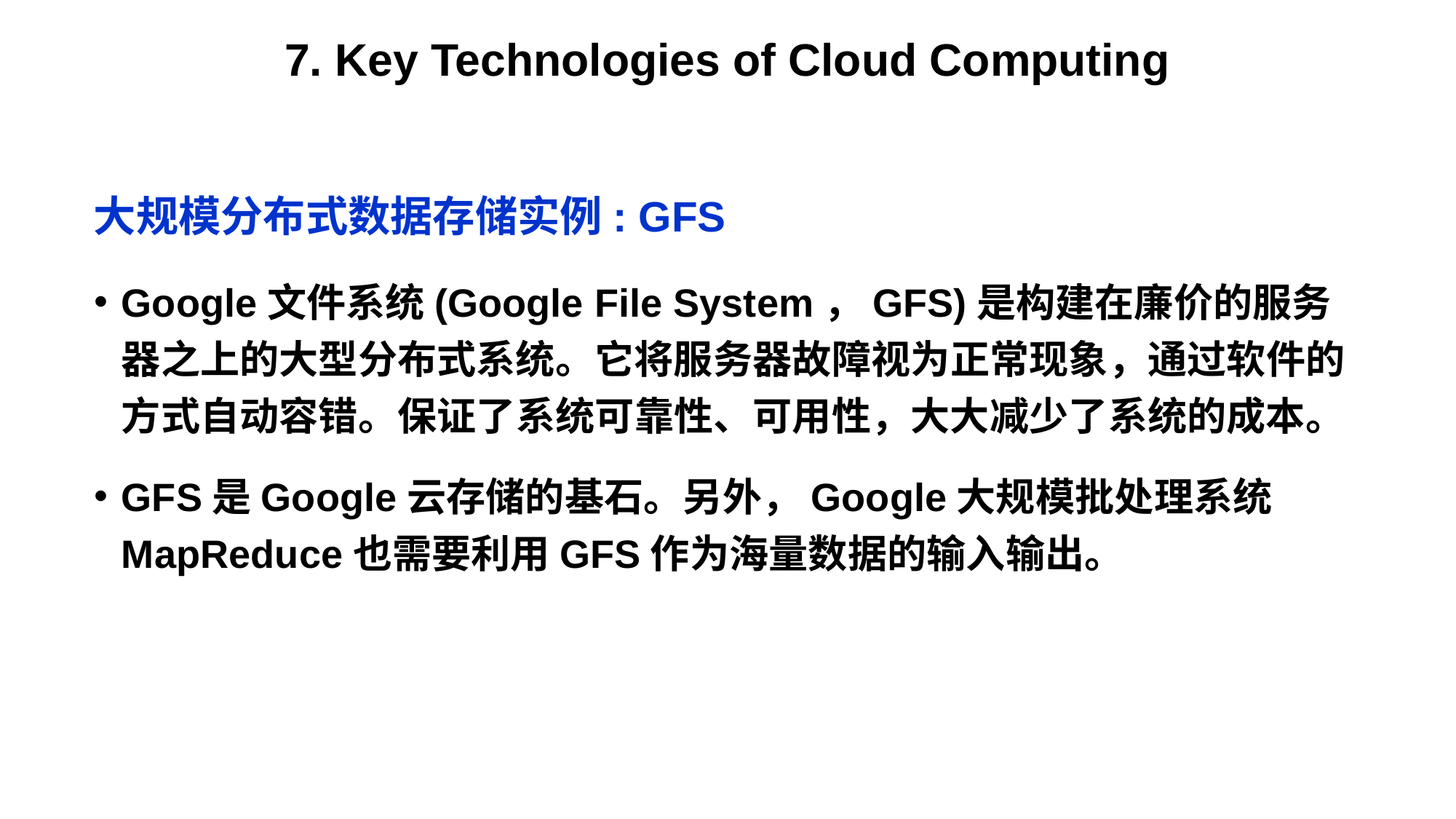

7. Key Technologies of Cloud Computing
大规模分布式数据存储实例: GFS
Google文件系统(Google File System，GFS)是构建在廉价的服务器之上的大型分布式系统。它将服务器故障视为正常现象，通过软件的方式自动容错。保证了系统可靠性、可用性，大大减少了系统的成本。
GFS是Google云存储的基石。另外，Google大规模批处理系统MapReduce也需要利用GFS作为海量数据的输入输出。